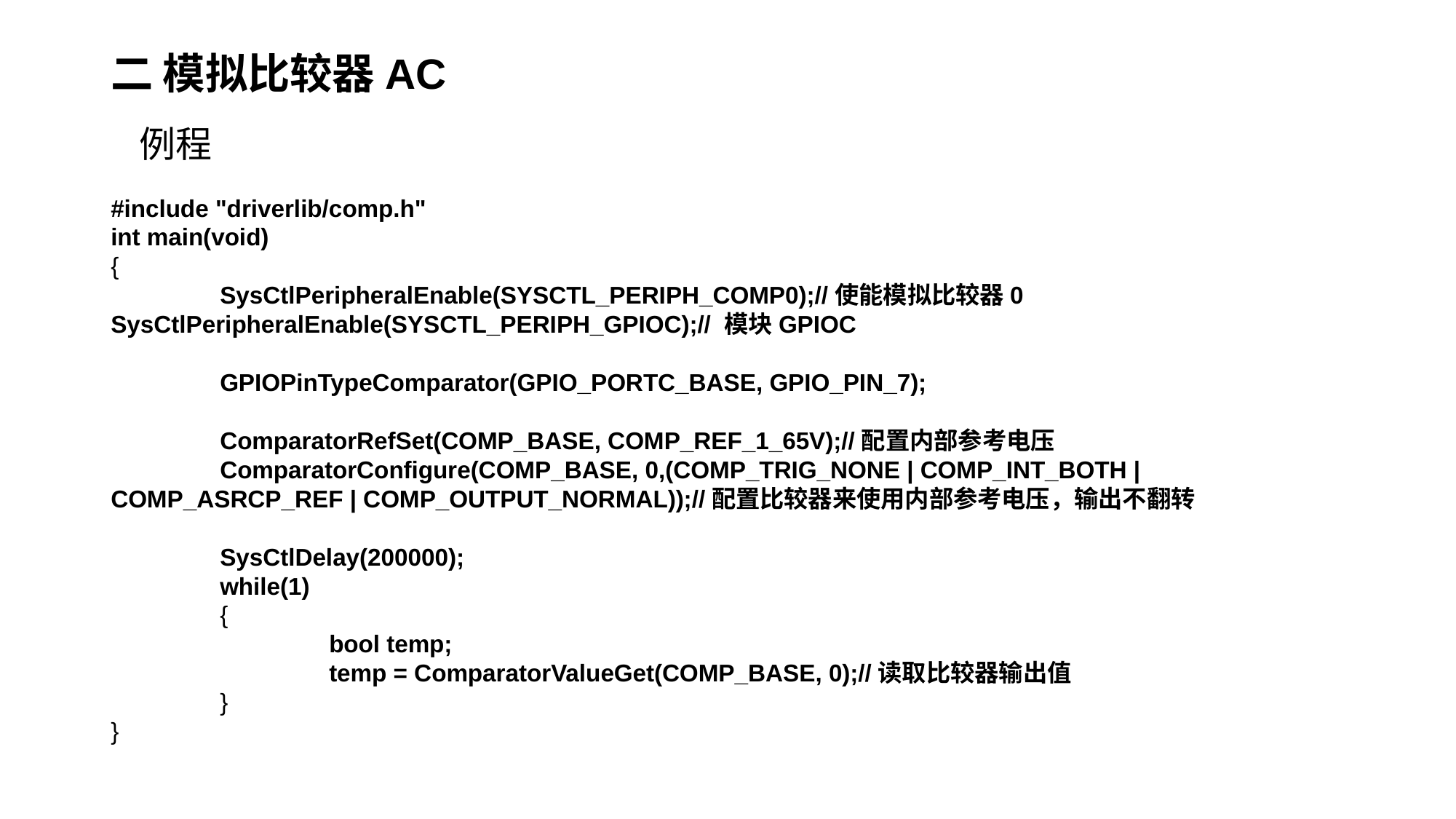

# 二 模拟比较器AC
例程
#include "driverlib/comp.h"
int main(void)
{
	SysCtlPeripheralEnable(SYSCTL_PERIPH_COMP0);//使能模拟比较器0	SysCtlPeripheralEnable(SYSCTL_PERIPH_GPIOC);// 模块GPIOC

	GPIOPinTypeComparator(GPIO_PORTC_BASE, GPIO_PIN_7);

	ComparatorRefSet(COMP_BASE, COMP_REF_1_65V);//配置内部参考电压
	ComparatorConfigure(COMP_BASE, 0,(COMP_TRIG_NONE | COMP_INT_BOTH |
COMP_ASRCP_REF | COMP_OUTPUT_NORMAL));//配置比较器来使用内部参考电压，输出不翻转

	SysCtlDelay(200000);
	while(1)
	{
		bool temp;
		temp = ComparatorValueGet(COMP_BASE, 0);//读取比较器输出值
	}
}